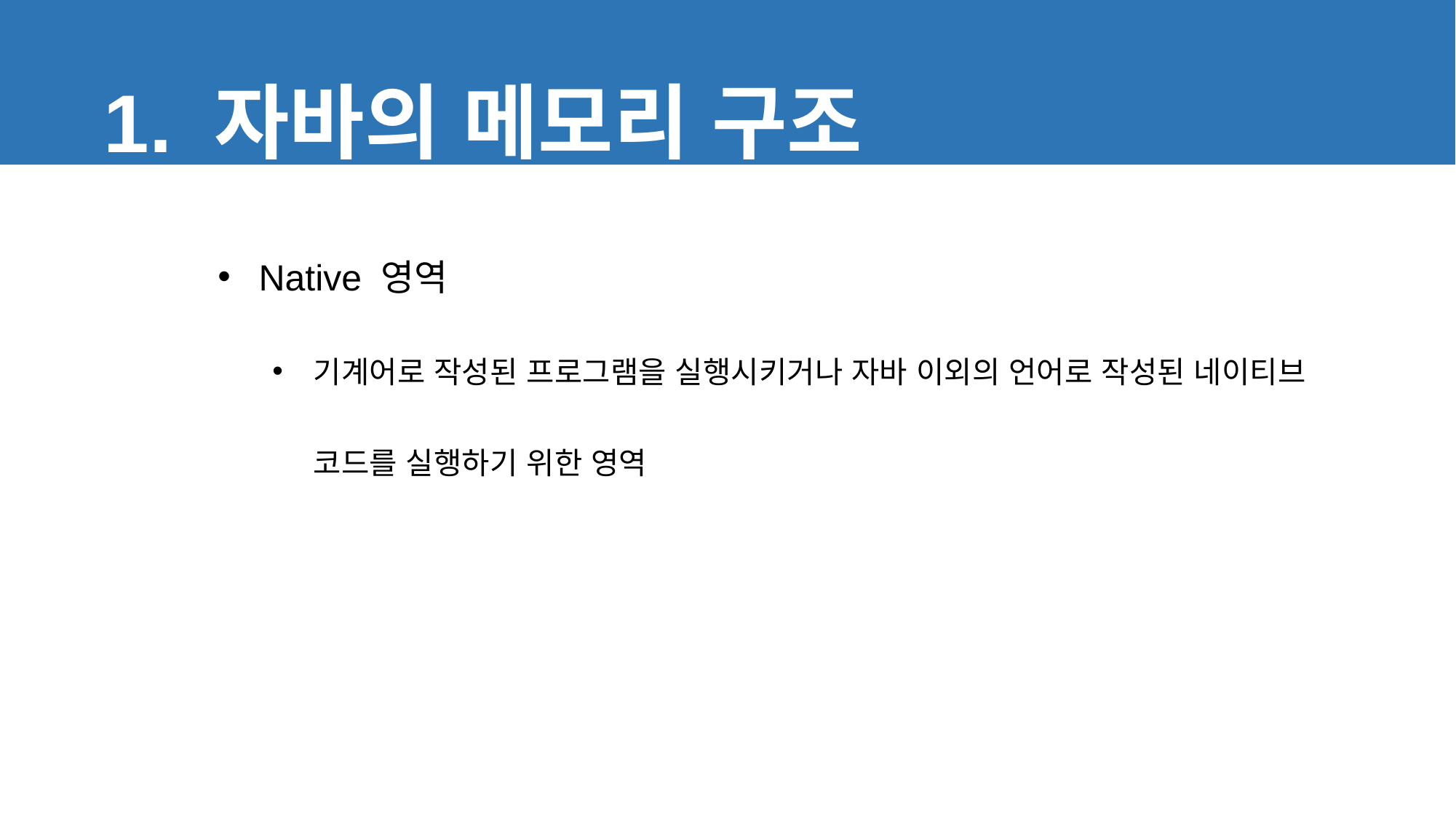

1. 자바의 메모리 구조
Native 영역
기계어로 작성된 프로그램을 실행시키거나 자바 이외의 언어로 작성된 네이티브 코드를 실행하기 위한 영역